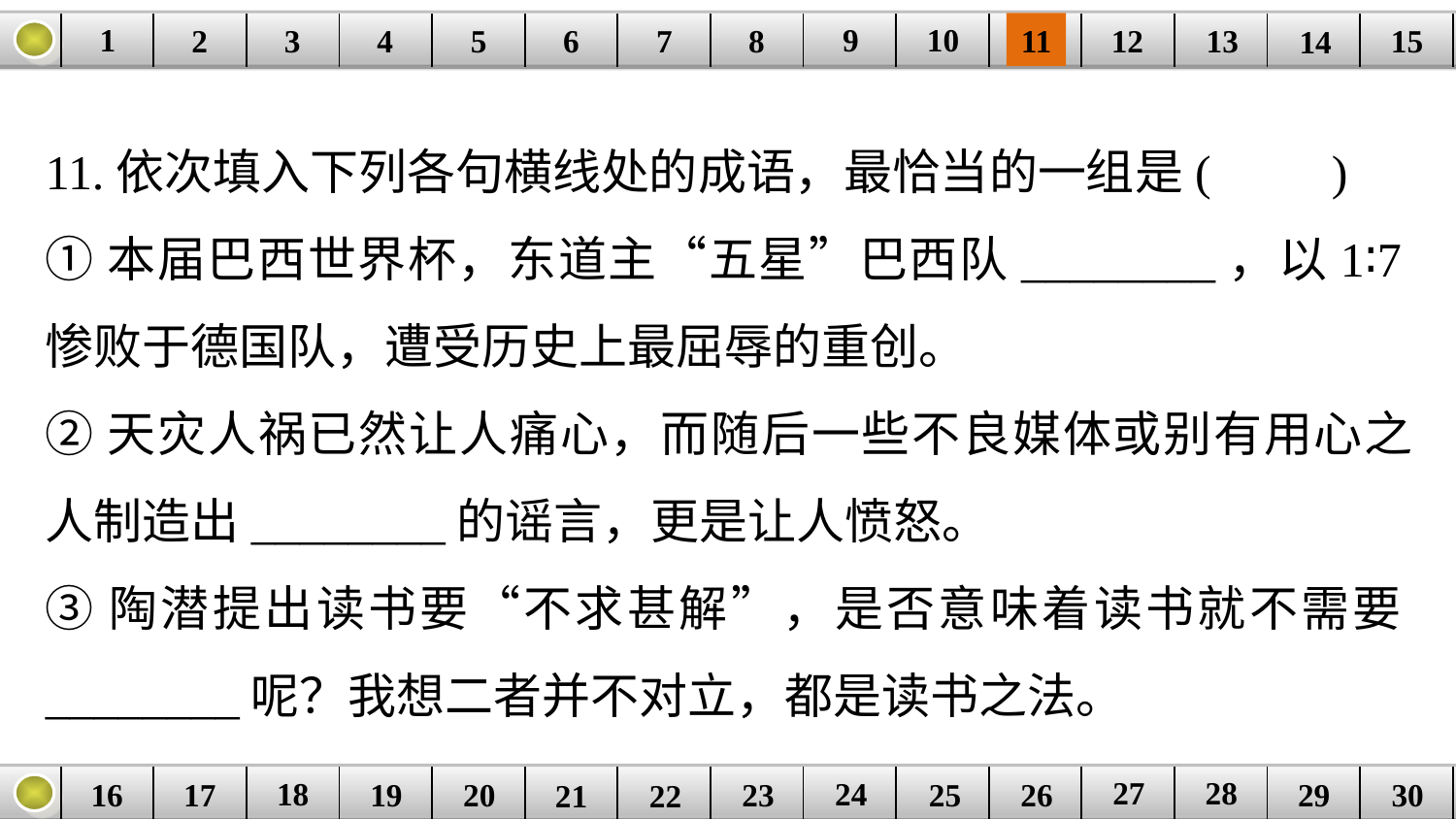

9
10
1
3
4
5
6
8
11
2
12
15
|  |  |  |  |  |  |  |  |  |  |  |  |  |  |  |
| --- | --- | --- | --- | --- | --- | --- | --- | --- | --- | --- | --- | --- | --- | --- |
7
13
14

11.依次填入下列各句横线处的成语，最恰当的一组是(　　)
①本届巴西世界杯，东道主“五星”巴西队________，以1∶7惨败于德国队，遭受历史上最屈辱的重创。
②天灾人祸已然让人痛心，而随后一些不良媒体或别有用心之人制造出________的谣言，更是让人愤怒。
③陶潜提出读书要“不求甚解”，是否意味着读书就不需要________呢？我想二者并不对立，都是读书之法。

27
28
18
24
16
25
26
30
|  |  |  |  |  |  |  |  |  |  |  |  |  |  |  |
| --- | --- | --- | --- | --- | --- | --- | --- | --- | --- | --- | --- | --- | --- | --- |
23
17
19
20
29
21
22